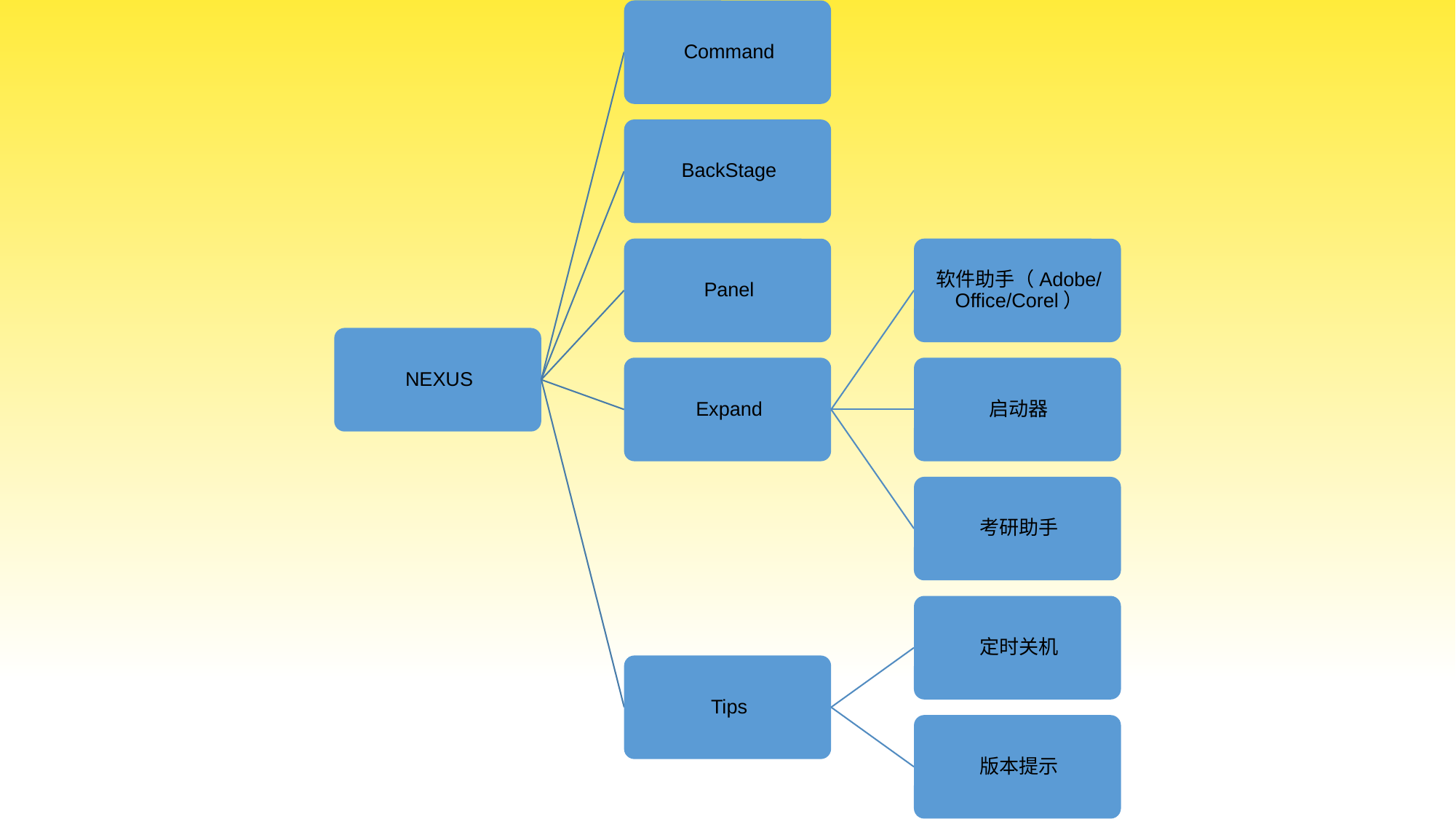

NEXUS

Command

BackStage

Panel

Expand

软件助手（Adobe/Office/Corel）

启动器

考研助手

Tips

定时关机

版本提示